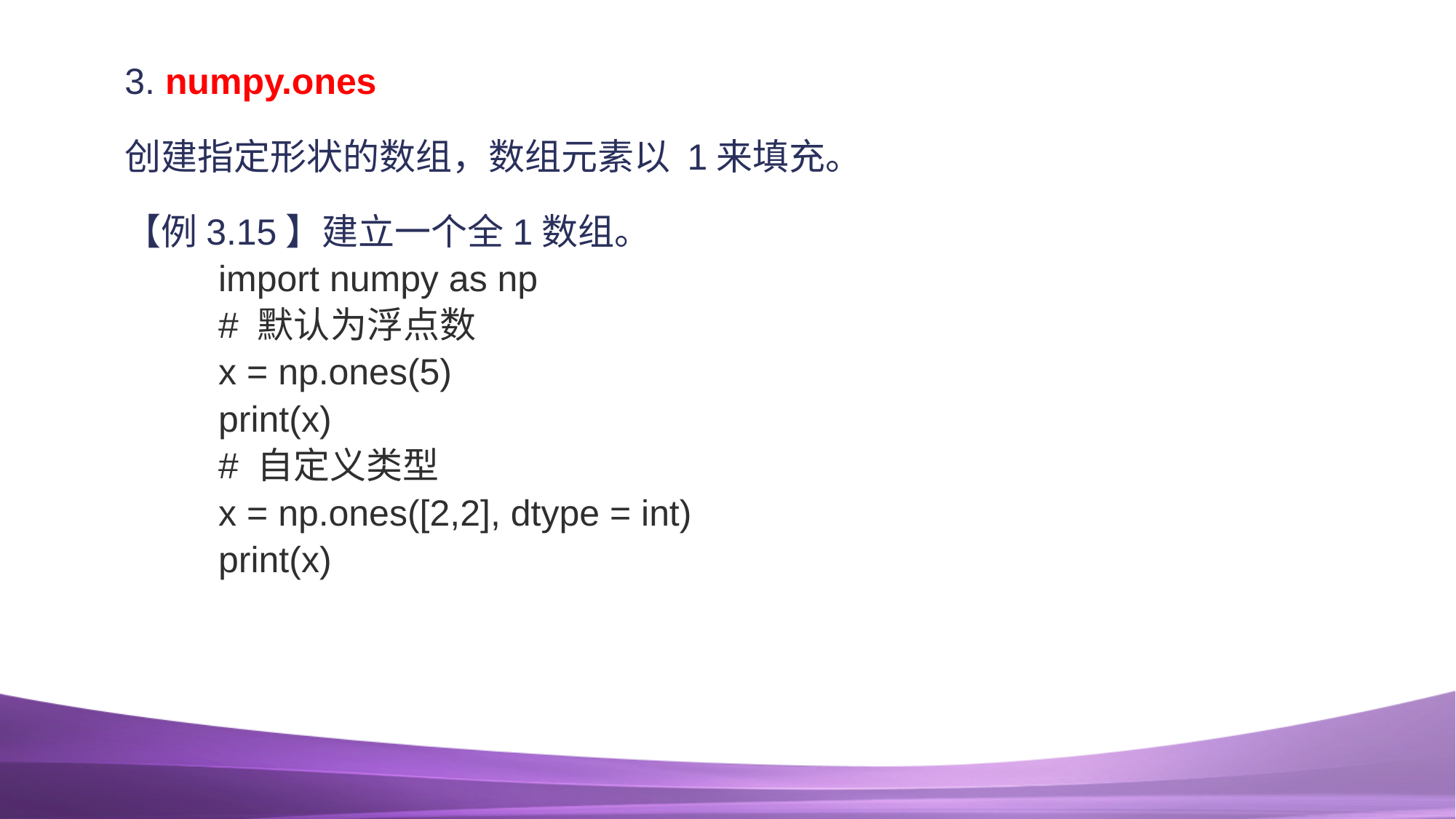

3. numpy.ones
创建指定形状的数组，数组元素以 1来填充。
【例3.15】建立一个全1数组。
import numpy as np
# 默认为浮点数
x = np.ones(5)
print(x)
# 自定义类型
x = np.ones([2,2], dtype = int)
print(x)